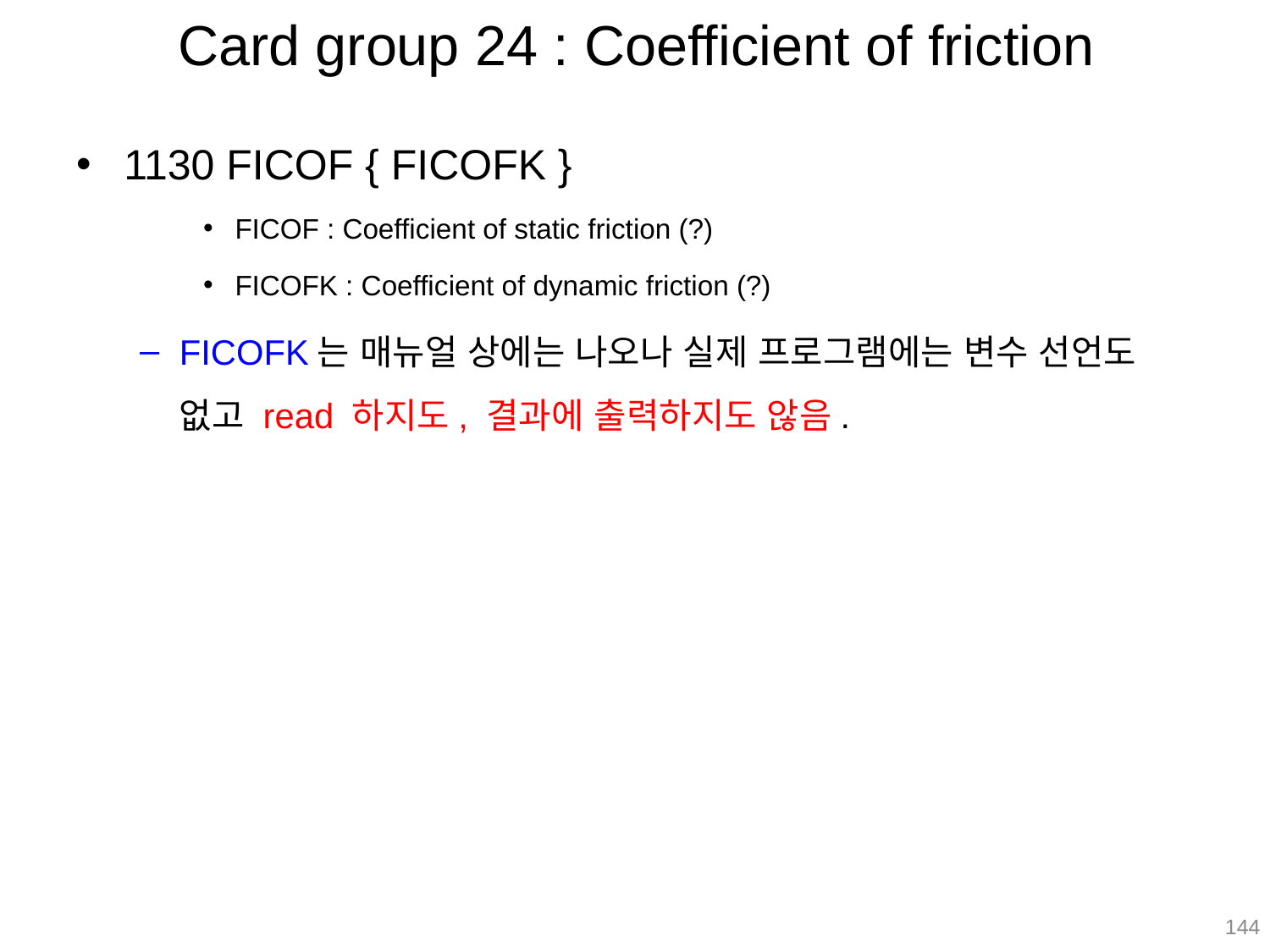

# Card group 24 : Coefficient of friction
1130 FICOF { FICOFK }
FICOF : Coefficient of static friction (?)
FICOFK : Coefficient of dynamic friction (?)
FICOFK는 매뉴얼 상에는 나오나 실제 프로그램에는 변수 선언도 없고 read 하지도, 결과에 출력하지도 않음.
144